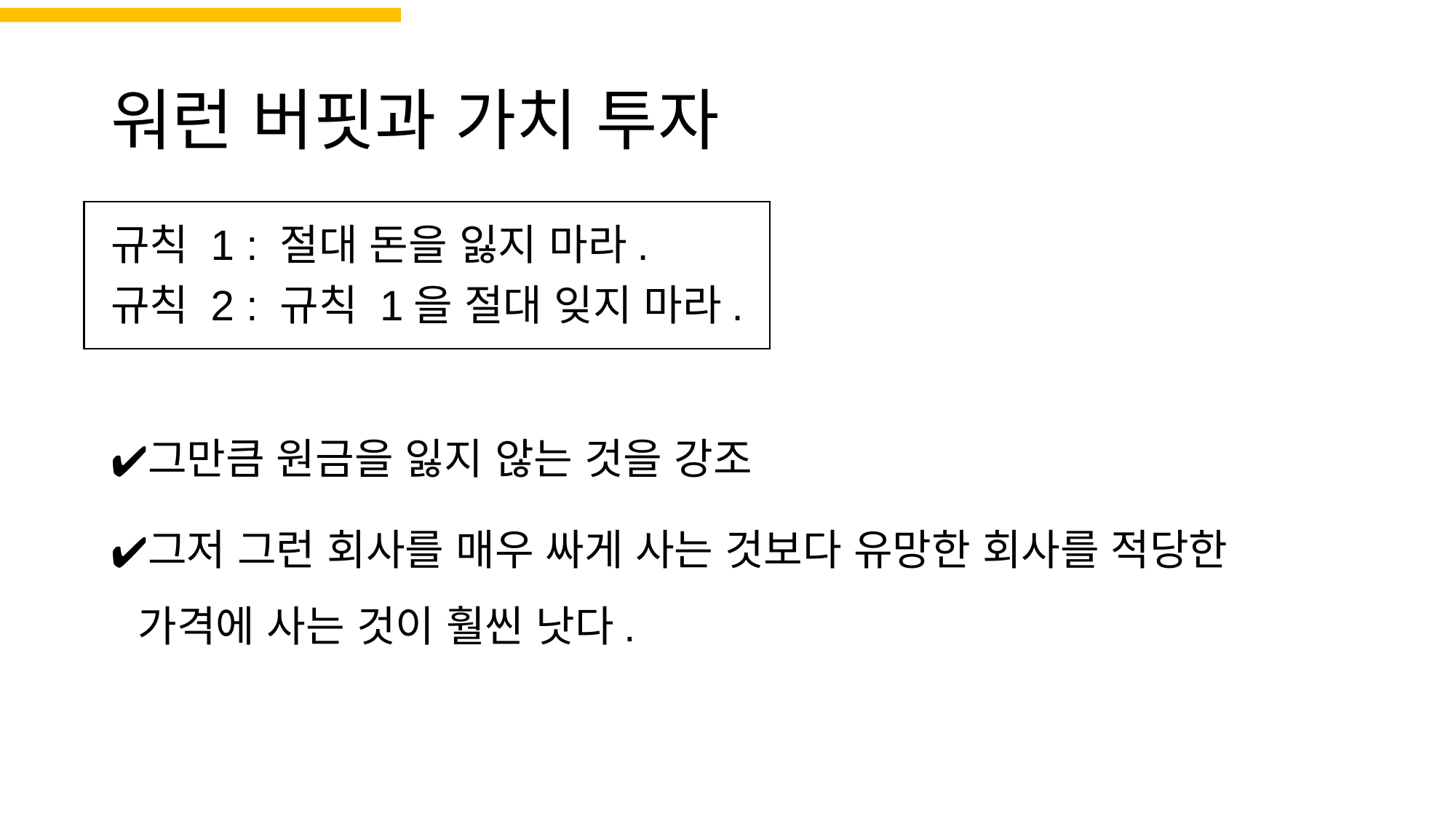

# 워런 버핏과 가치 투자

규칙 1 : 절대 돈을 잃지 마라.
규칙 2 : 규칙 1을 절대 잊지 마라.

그만큼 원금을 잃지 않는 것을 강조
그저 그런 회사를 매우 싸게 사는 것보다 유망한 회사를 적당한 가격에 사는 것이 훨씬 낫다.